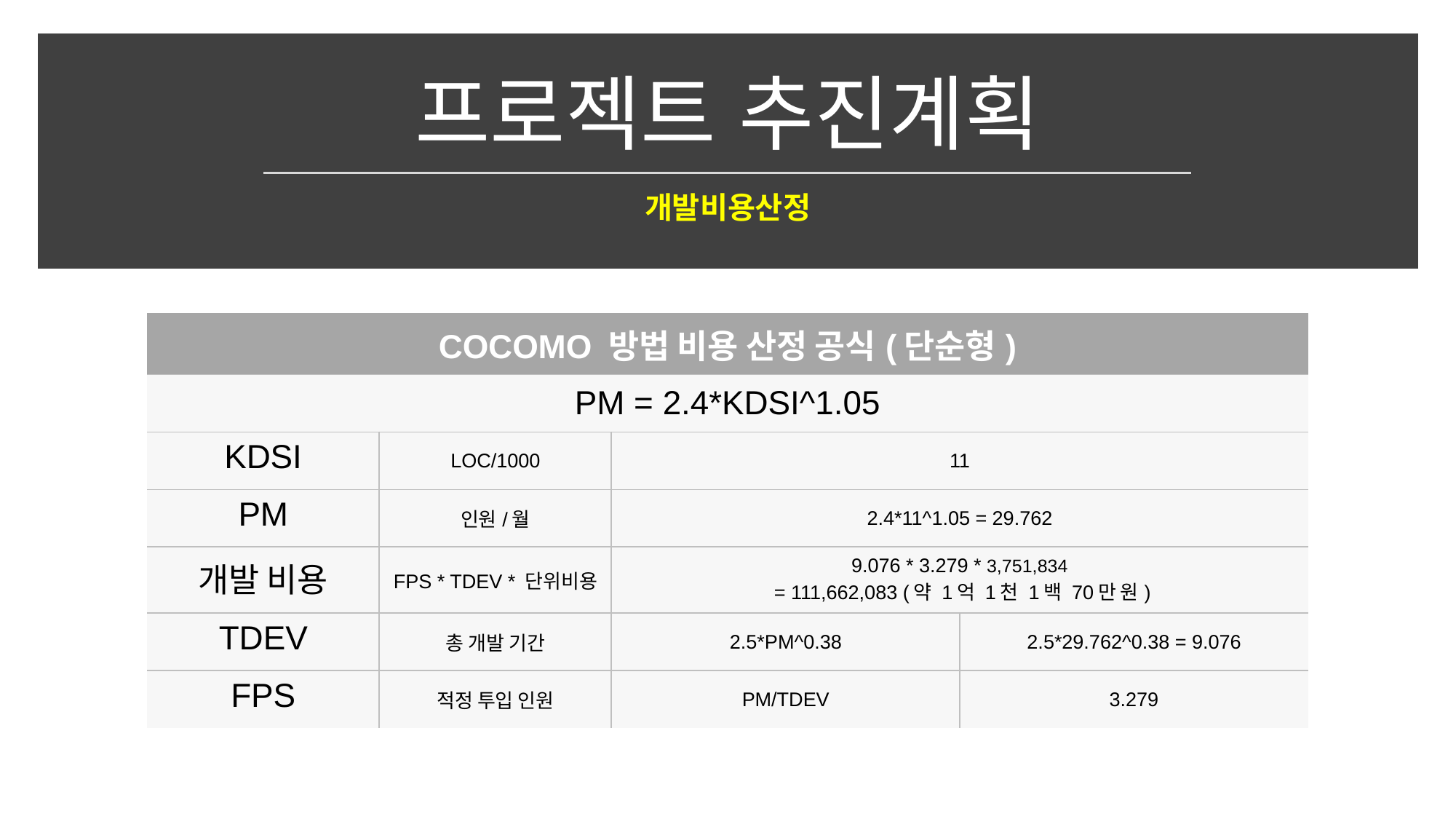

# 프로젝트 추진계획
개발비용산정

| COCOMO 방법 비용 산정 공식(단순형) |  |  |  |
| --- | --- | --- | --- |
| PM = 2.4\*KDSI^1.05 |  |  |  |
| KDSI | LOC/1000 | 11 |  |
| PM | 인원/월 | 2.4\*11^1.05 = 29.762 |  |
| 개발 비용 | FPS \* TDEV \* 단위비용 | 9.076 \* 3.279 \* 3,751,834 = 111,662,083 (약 1억 1천 1백 70만 원) |  |
| TDEV | 총 개발 기간 | 2.5\*PM^0.38 | 2.5\*29.762^0.38 = 9.076 |
| FPS | 적정 투입 인원 | PM/TDEV | 3.279 |